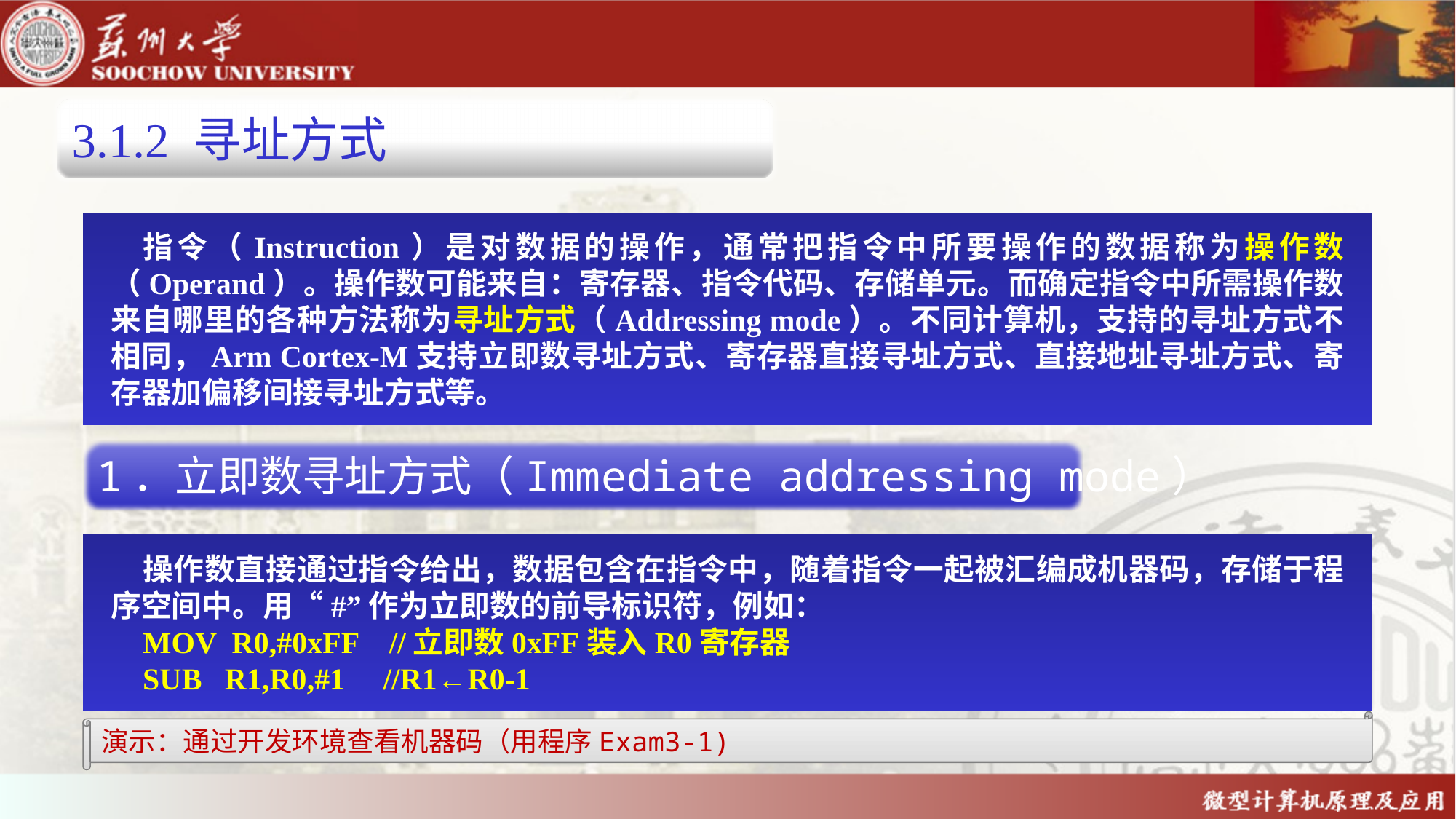

3.1.2 寻址方式

指令（Instruction）是对数据的操作，通常把指令中所要操作的数据称为操作数（Operand）。操作数可能来自：寄存器、指令代码、存储单元。而确定指令中所需操作数来自哪里的各种方法称为寻址方式（Addressing mode）。不同计算机，支持的寻址方式不相同，Arm Cortex-M支持立即数寻址方式、寄存器直接寻址方式、直接地址寻址方式、寄存器加偏移间接寻址方式等。
1．立即数寻址方式（Immediate addressing mode）
操作数直接通过指令给出，数据包含在指令中，随着指令一起被汇编成机器码，存储于程序空间中。用“#”作为立即数的前导标识符，例如：
MOV  R0,#0xFF    //立即数0xFF装入R0寄存器
SUB   R1,R0,#1     //R1←R0-1
演示：通过开发环境查看机器码（用程序Exam3-1)